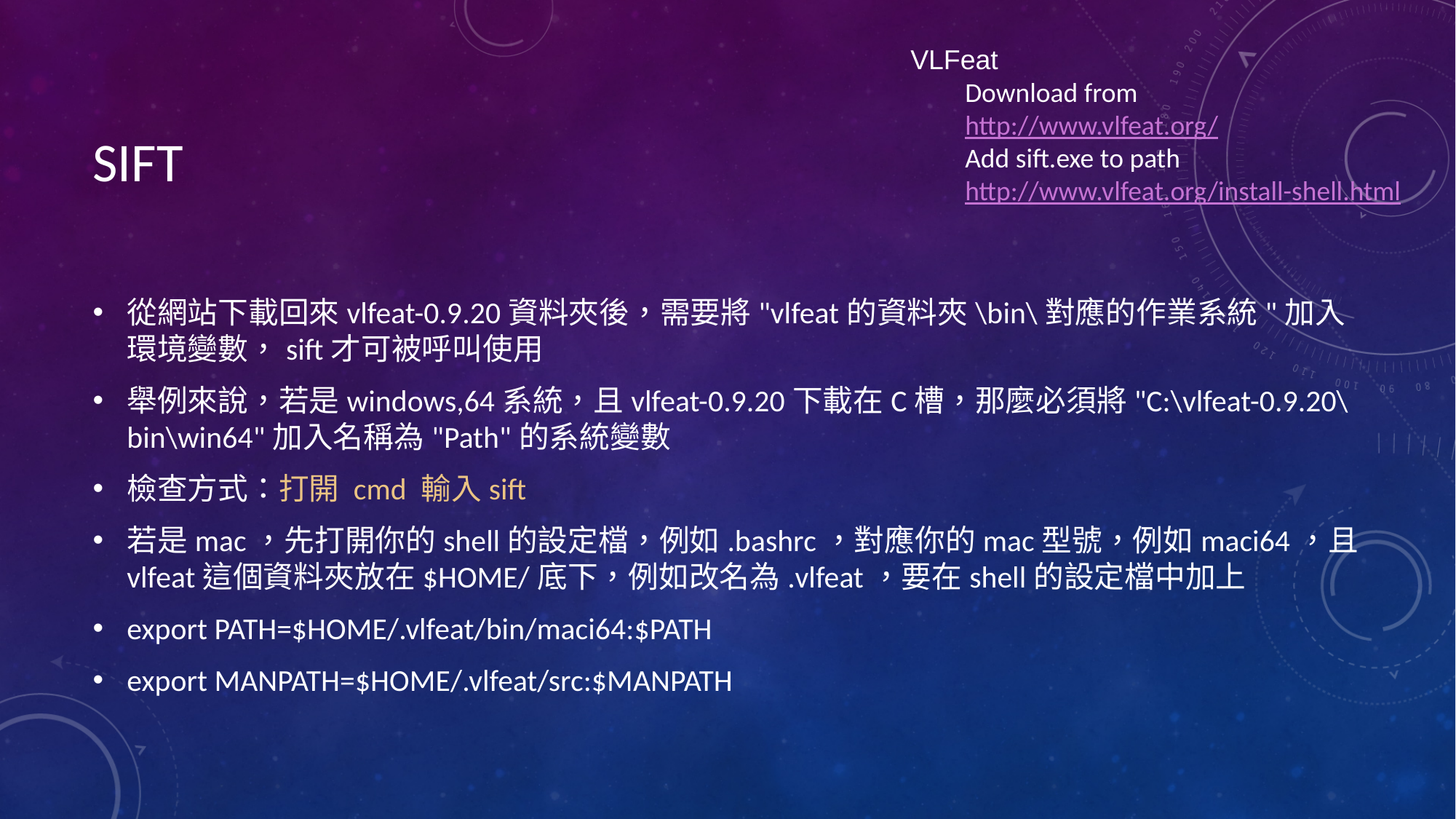

VLFeat
Download from
http://www.vlfeat.org/
Add sift.exe to path
http://www.vlfeat.org/install-shell.html

# SIFT
從網站下載回來vlfeat-0.9.20資料夾後，需要將"vlfeat的資料夾\bin\對應的作業系統"加入環境變數，sift才可被呼叫使用
舉例來說，若是windows,64系統，且vlfeat-0.9.20下載在C槽，那麼必須將"C:\vlfeat-0.9.20\bin\win64"加入名稱為"Path"的系統變數
檢查方式：打開 cmd 輸入sift
若是mac，先打開你的shell的設定檔，例如.bashrc，對應你的mac型號，例如maci64，且vlfeat這個資料夾放在$HOME/底下，例如改名為.vlfeat，要在shell的設定檔中加上
export PATH=$HOME/.vlfeat/bin/maci64:$PATH
export MANPATH=$HOME/.vlfeat/src:$MANPATH